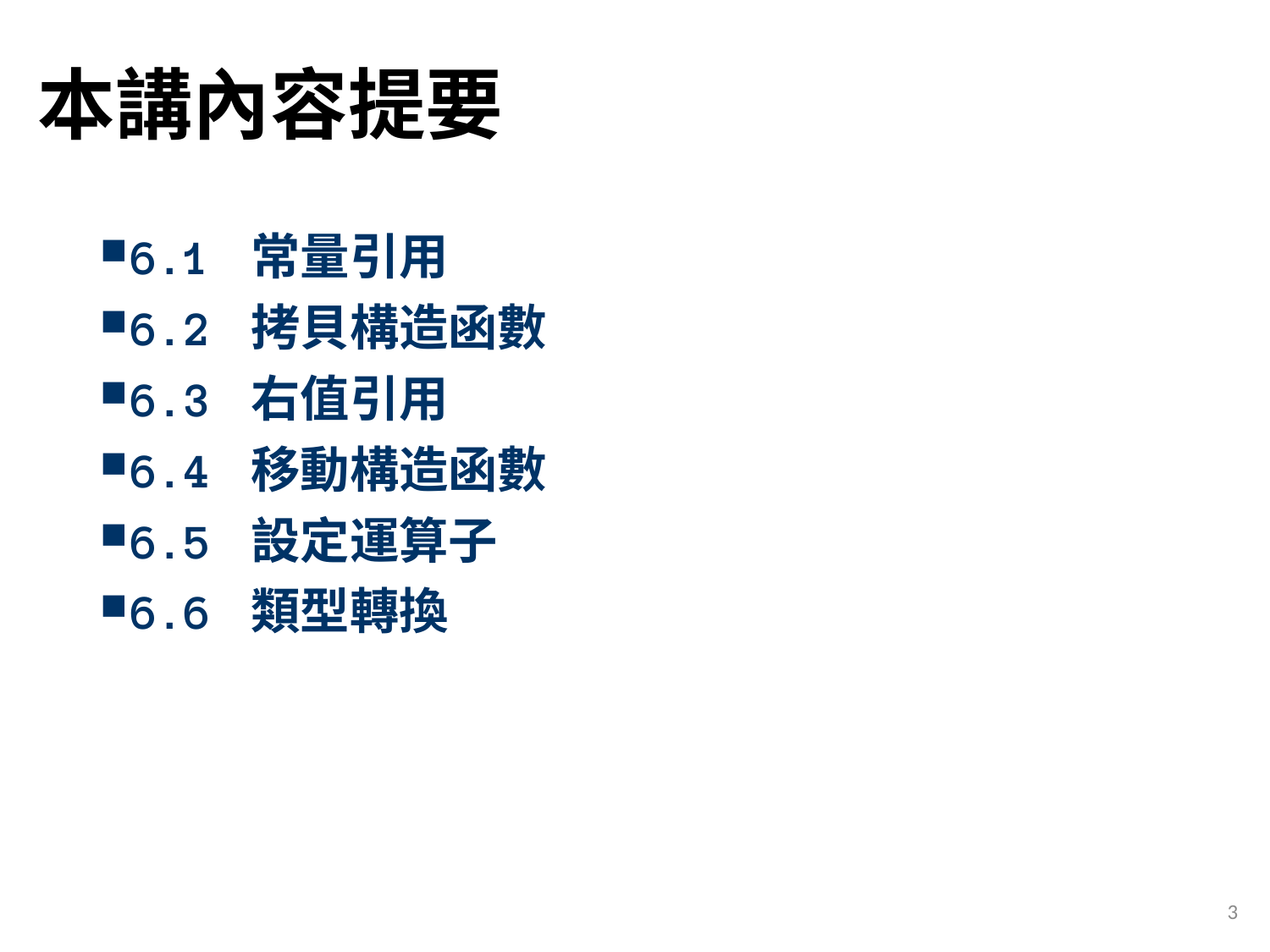

# 本講內容提要
6.1 常量引用
6.2 拷貝構造函數
6.3 右值引用
6.4 移動構造函數
6.5 設定運算子
6.6 類型轉換
3